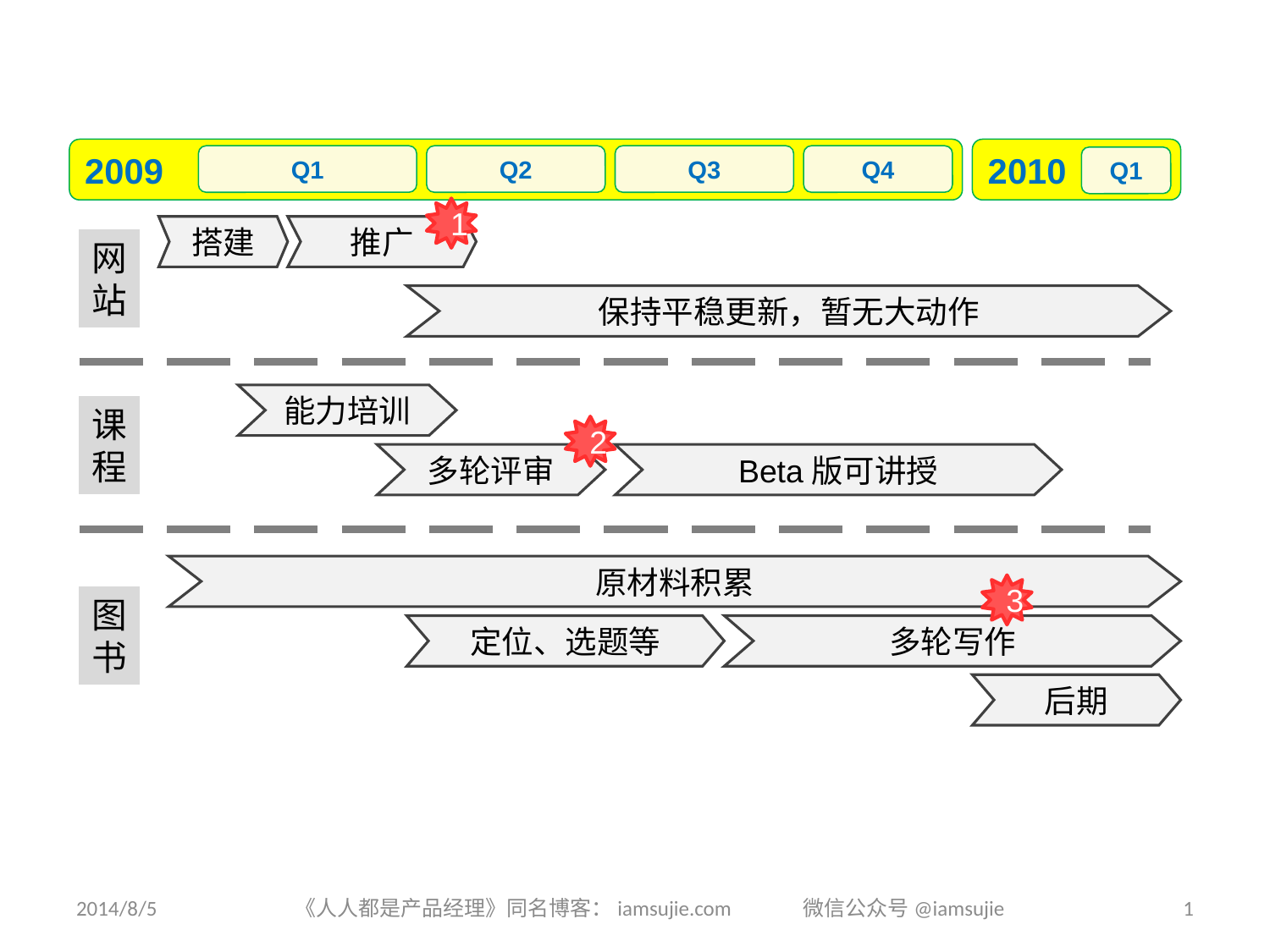

2009
2010
Q1
Q2
Q3
Q4
Q1
1
搭建
推广
网
站
保持平稳更新，暂无大动作
能力培训
课
程
2
Beta版可讲授
多轮评审
原材料积累
3
图
书
多轮写作
定位、选题等
后期
2014/8/5
《人人都是产品经理》同名博客：iamsujie.com	微信公众号@iamsujie
1